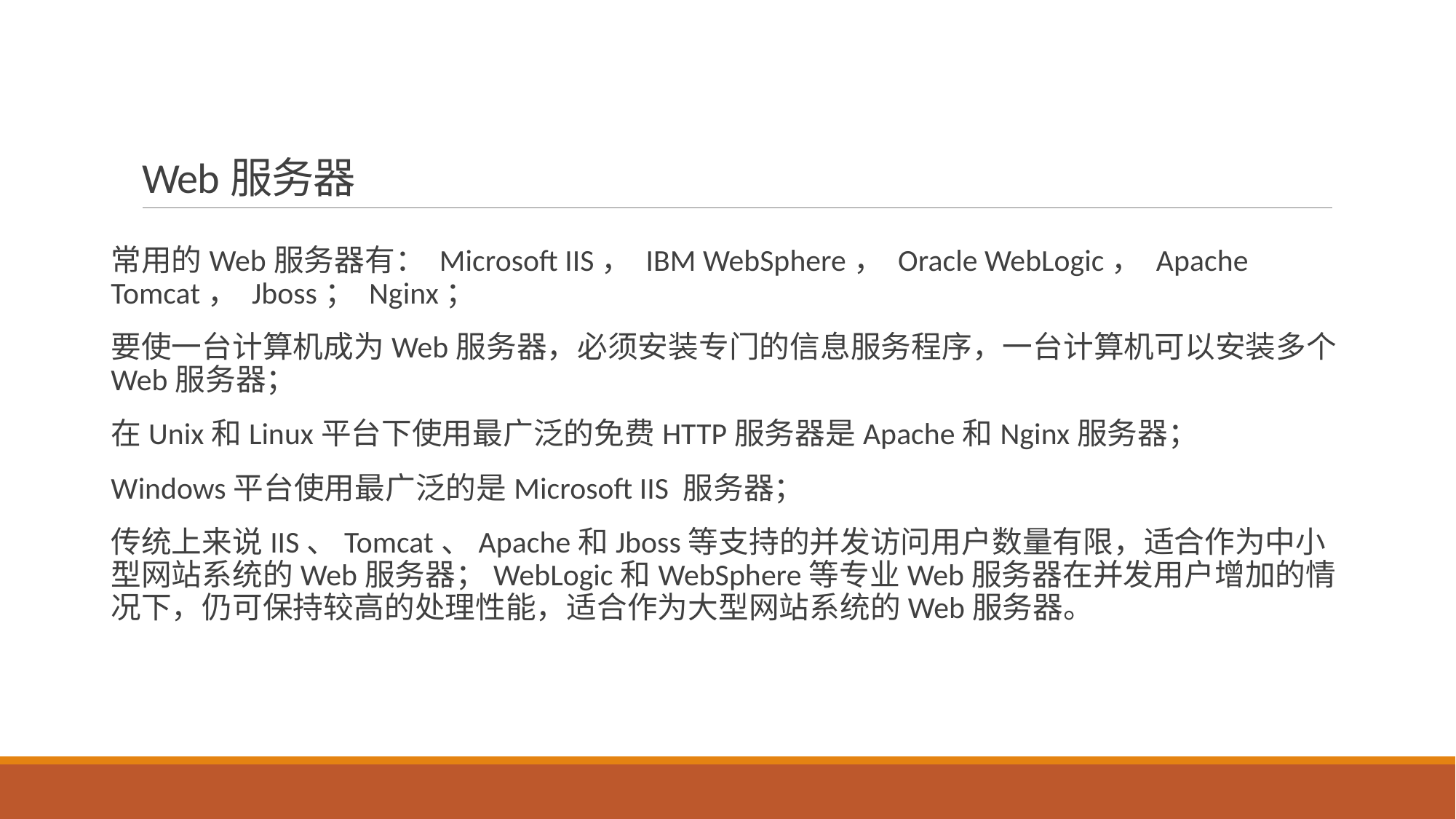

# Web服务器
常用的Web服务器有： Microsoft IIS， IBM WebSphere， Oracle WebLogic， Apache Tomcat， Jboss； Nginx；
要使一台计算机成为Web服务器，必须安装专门的信息服务程序，一台计算机可以安装多个Web服务器；
在Unix和Linux平台下使用最广泛的免费HTTP服务器是Apache和Nginx服务器；
Windows平台使用最广泛的是Microsoft IIS 服务器；
传统上来说IIS、Tomcat、Apache和Jboss等支持的并发访问用户数量有限，适合作为中小型网站系统的Web服务器；WebLogic和WebSphere等专业Web服务器在并发用户增加的情况下，仍可保持较高的处理性能，适合作为大型网站系统的Web服务器。